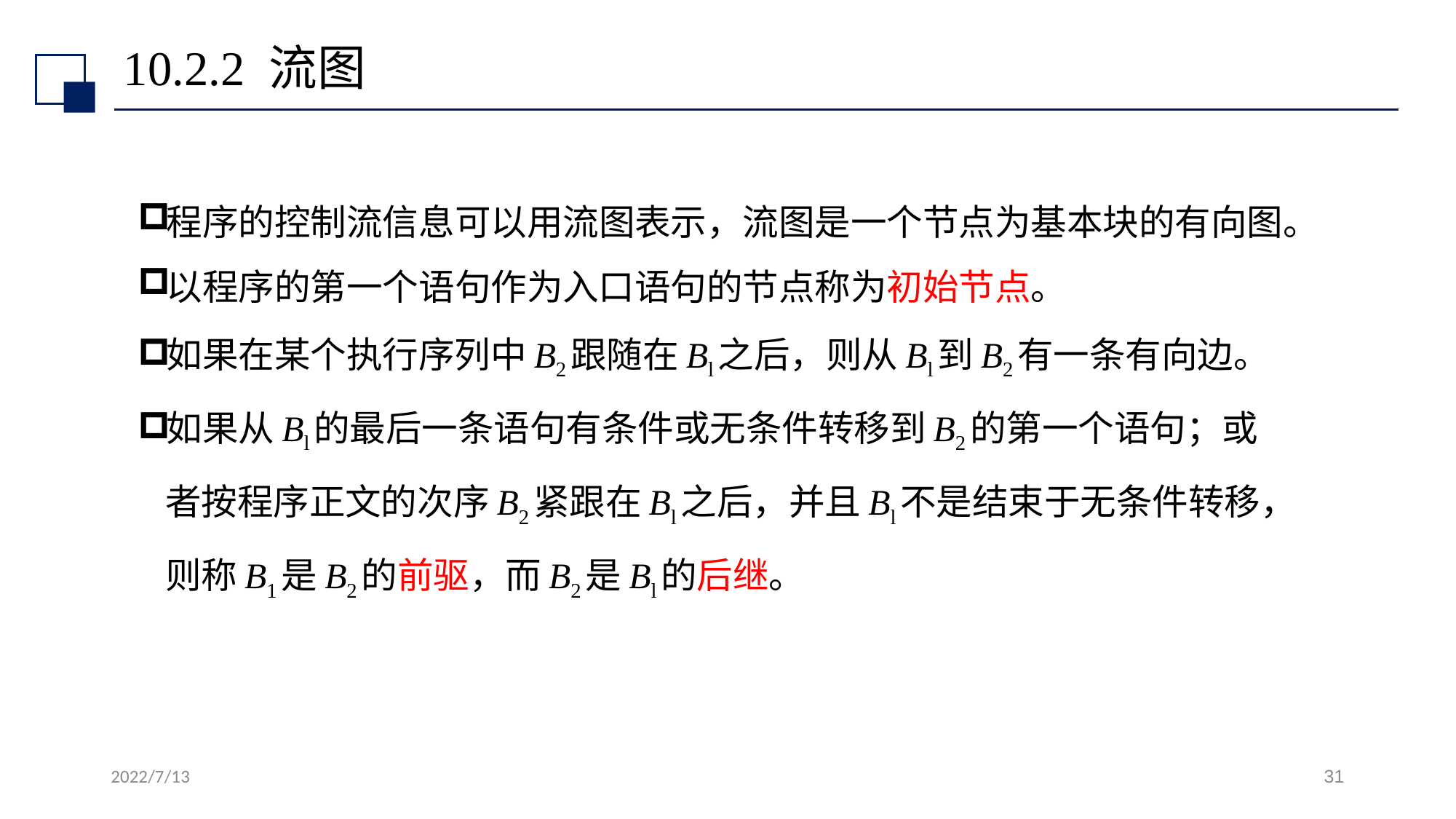

# 10.2.2 流图
程序的控制流信息可以用流图表示，流图是一个节点为基本块的有向图。
以程序的第一个语句作为入口语句的节点称为初始节点。
如果在某个执行序列中B2跟随在Bl之后，则从Bl到B2有一条有向边。
如果从Bl的最后一条语句有条件或无条件转移到B2的第一个语句；或者按程序正文的次序B2紧跟在Bl之后，并且Bl不是结束于无条件转移，则称B1是B2的前驱，而B2是Bl的后继。
2022/7/13
31